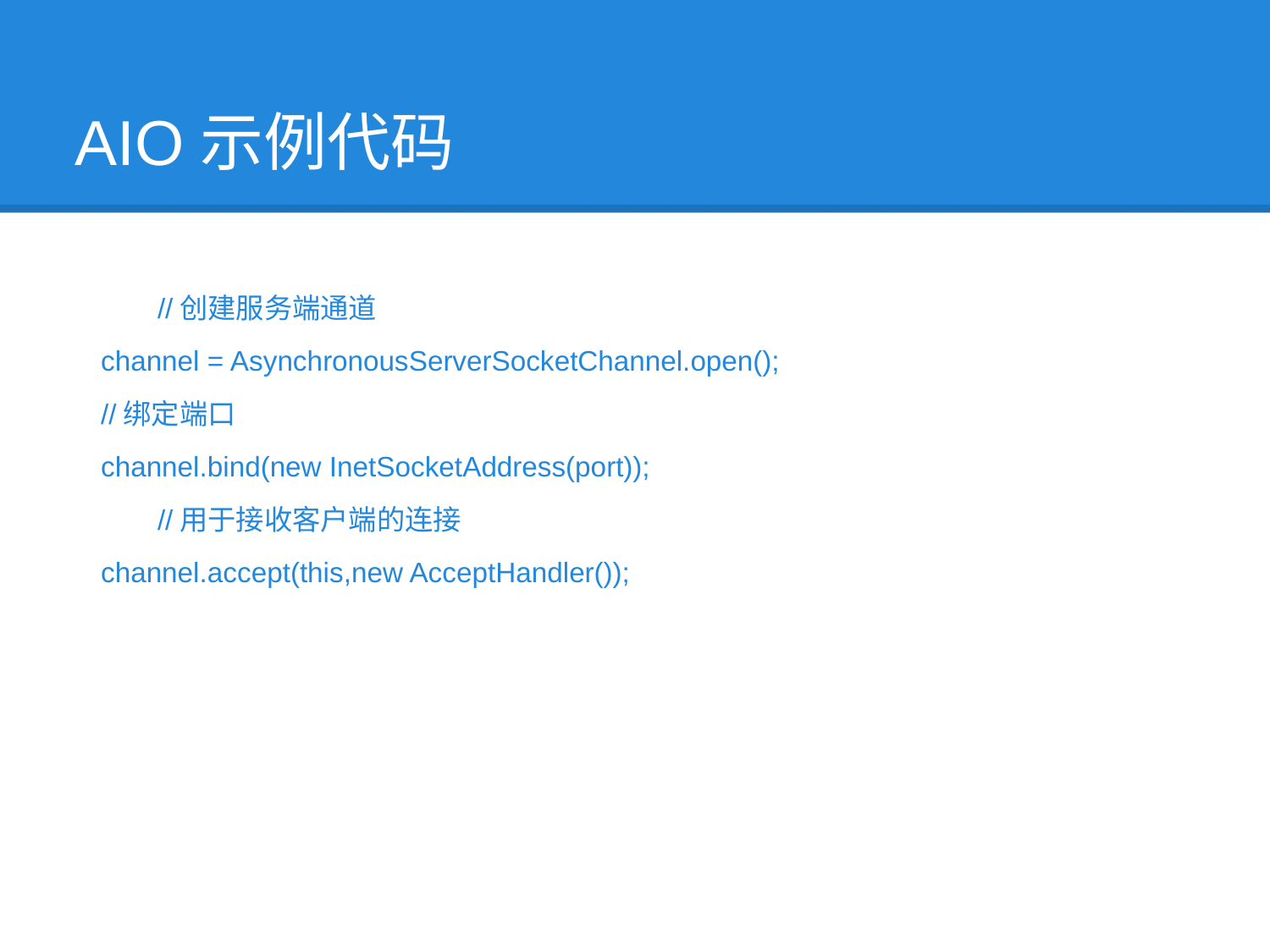

AIO示例代码
	//创建服务端通道
         channel = AsynchronousServerSocketChannel.open();
         //绑定端口
         channel.bind(new InetSocketAddress(port));
 	//用于接收客户端的连接
         channel.accept(this,new AcceptHandler());